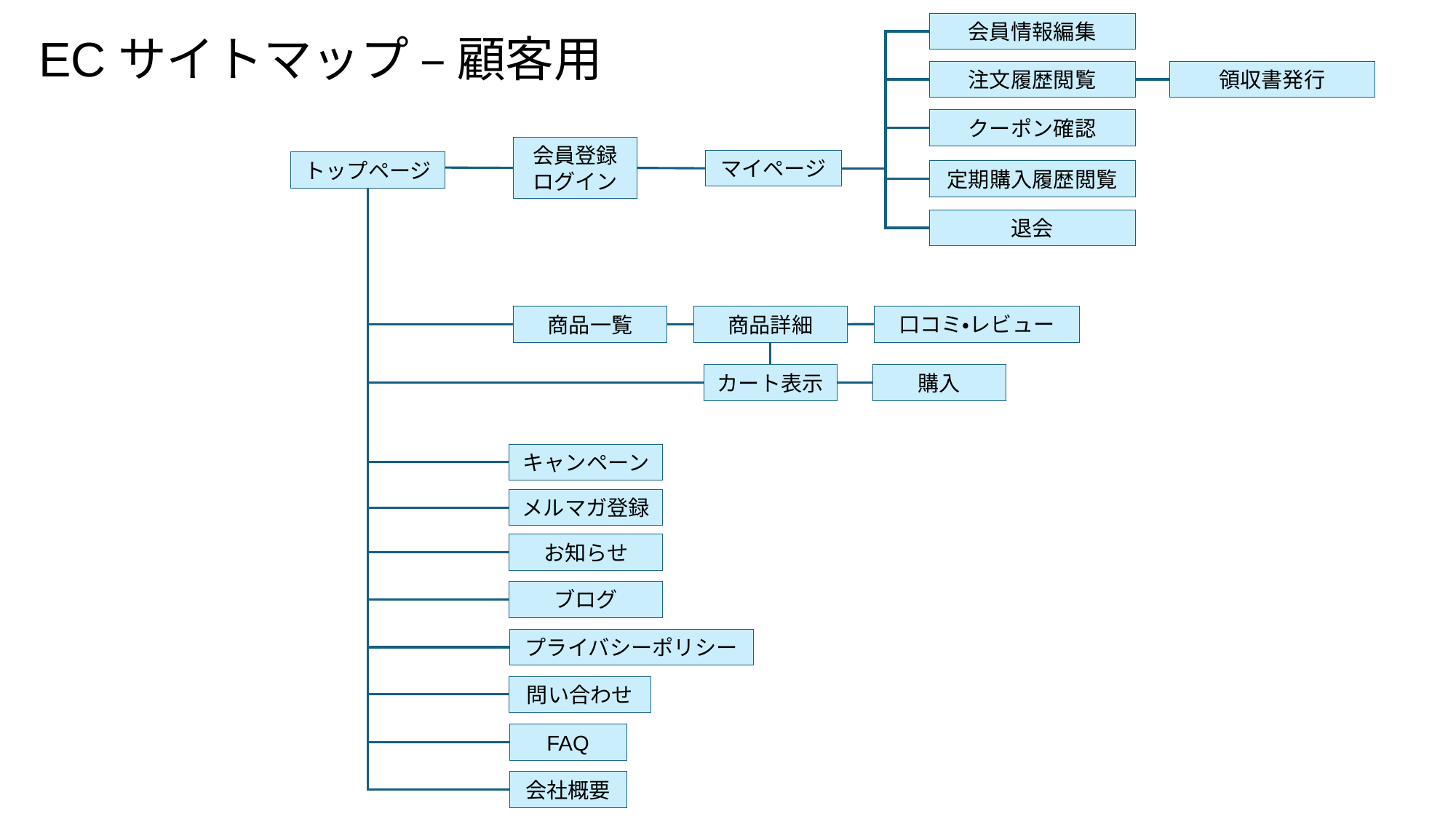

会員情報編集
# ECサイトマップ – 顧客用
領収書発行
注文履歴閲覧
クーポン確認
会員登録
ログイン
マイページ
トップページ
定期購入履歴閲覧
退会
口コミ・レビュー
商品一覧
商品詳細
購入
カート表示
キャンペーン
メルマガ登録
お知らせ
ブログ
プライバシーポリシー
問い合わせ
FAQ
会社概要